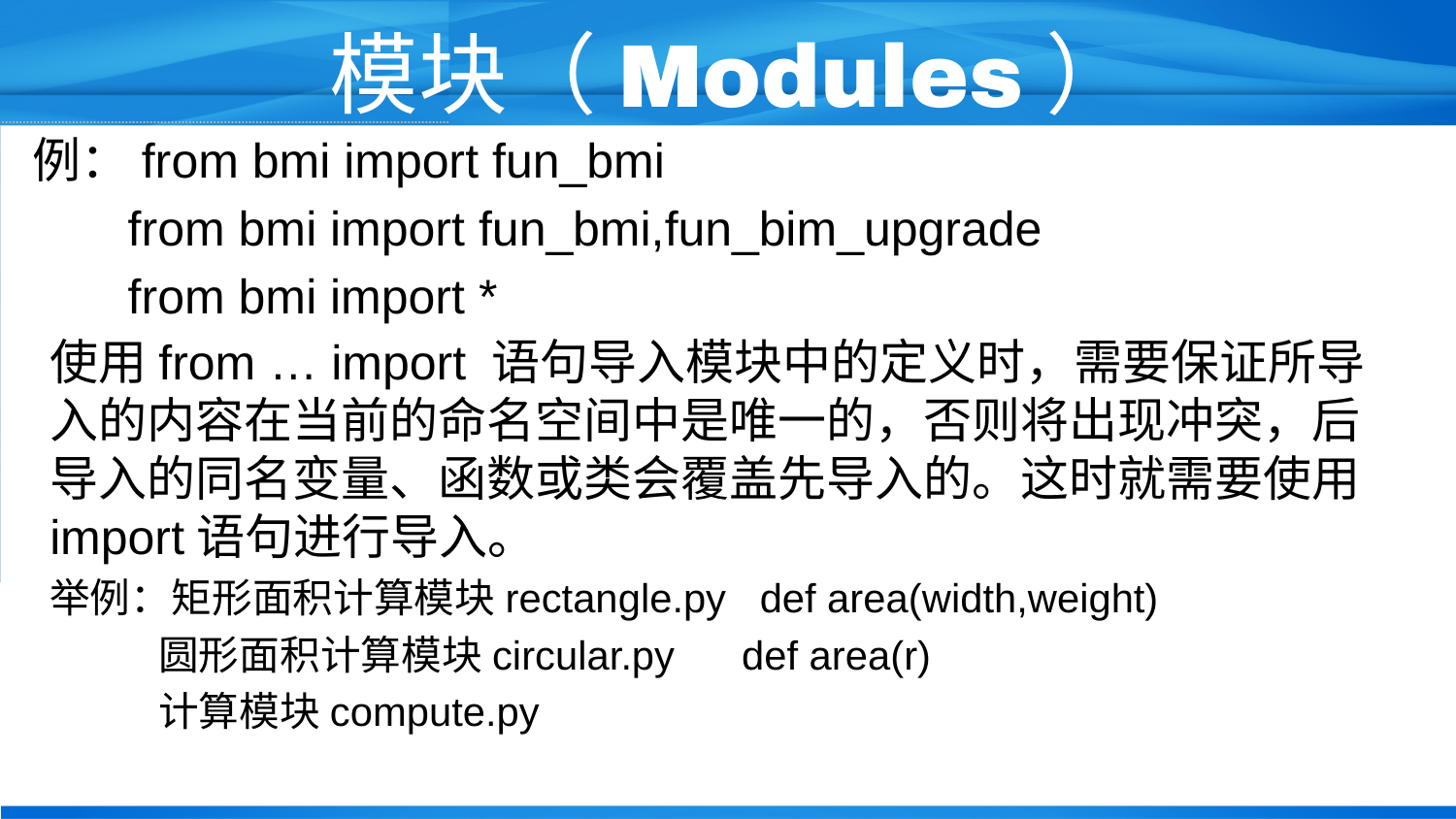

# 模块（Modules）
例：from bmi import fun_bmi
       from bmi import fun_bmi,fun_bim_upgrade
       from bmi import *

使用from … import 语句导入模块中的定义时，需要保证所导入的内容在当前的命名空间中是唯一的，否则将出现冲突，后导入的同名变量、函数或类会覆盖先导入的。这时就需要使用import语句进行导入。
举例：矩形面积计算模块rectangle.py   def area(width,weight)
           圆形面积计算模块circular.py      def area(r)
           计算模块compute.py